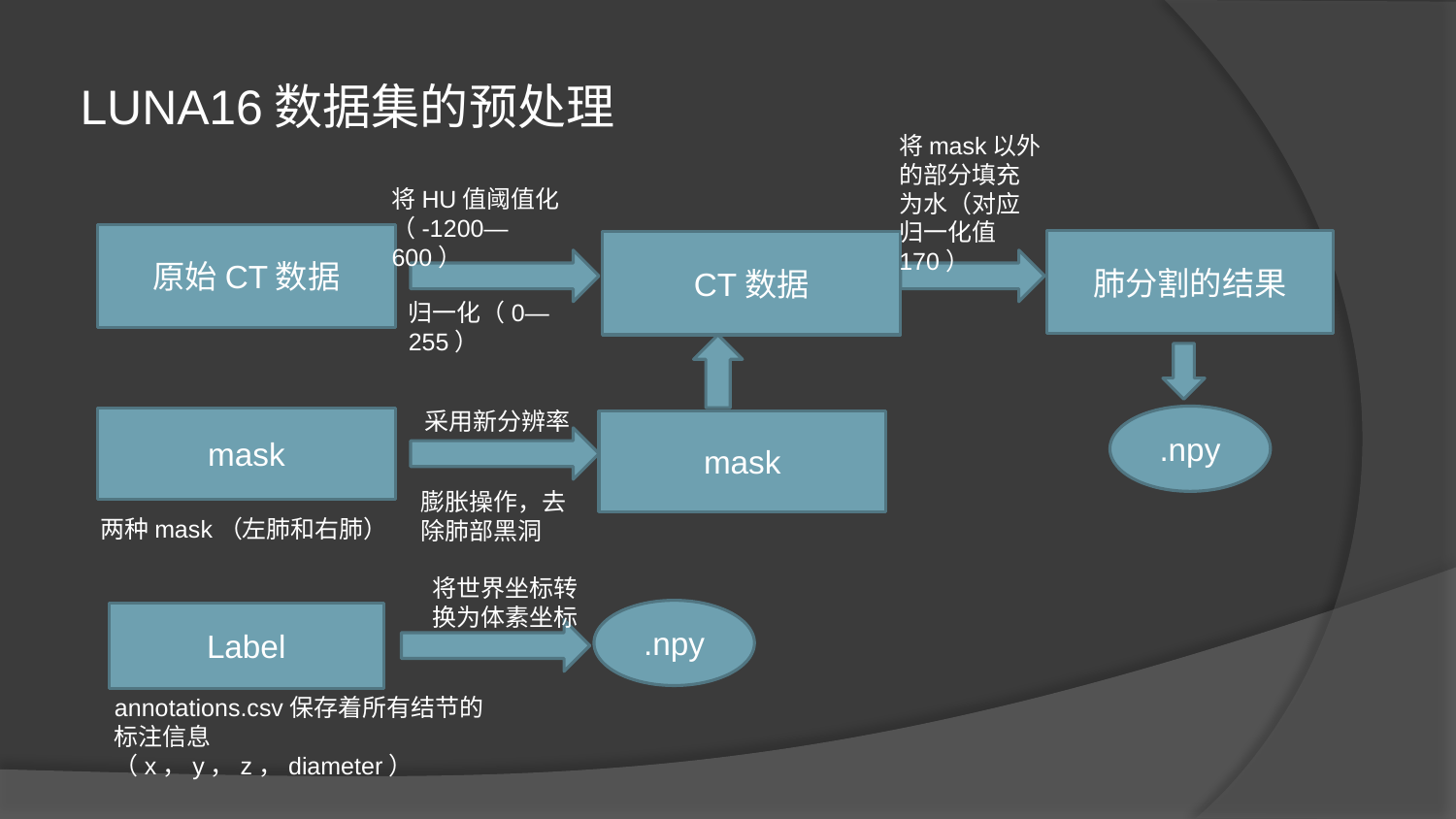

LUNA16数据集的预处理
将mask以外的部分填充为水（对应归一化值170）
将HU值阈值化（-1200—600）
原始CT数据
肺分割的结果
CT数据

归一化（0—255）

采用新分辨率
.npy
mask
mask

膨胀操作，去除肺部黑洞
两种mask（左肺和右肺）
将世界坐标转换为体素坐标
.npy
Label

annotations.csv保存着所有结节的标注信息（x，y，z，diameter）